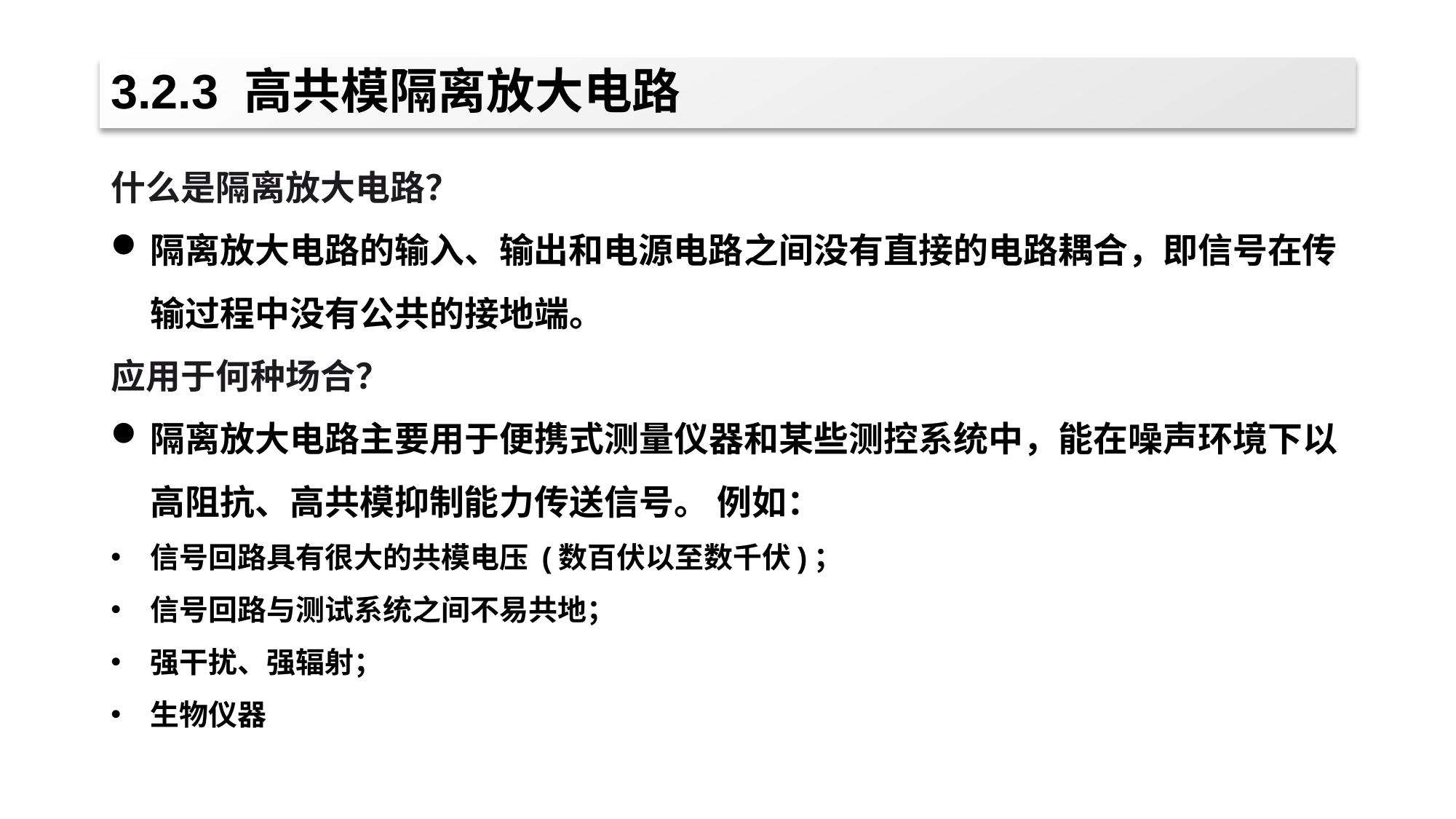

# 3.2.3 高共模隔离放大电路
什么是隔离放大电路？
隔离放大电路的输入、输出和电源电路之间没有直接的电路耦合，即信号在传输过程中没有公共的接地端。
应用于何种场合？
隔离放大电路主要用于便携式测量仪器和某些测控系统中，能在噪声环境下以高阻抗、高共模抑制能力传送信号。 例如：
信号回路具有很大的共模电压 (数百伏以至数千伏)；
信号回路与测试系统之间不易共地；
强干扰、强辐射；
生物仪器